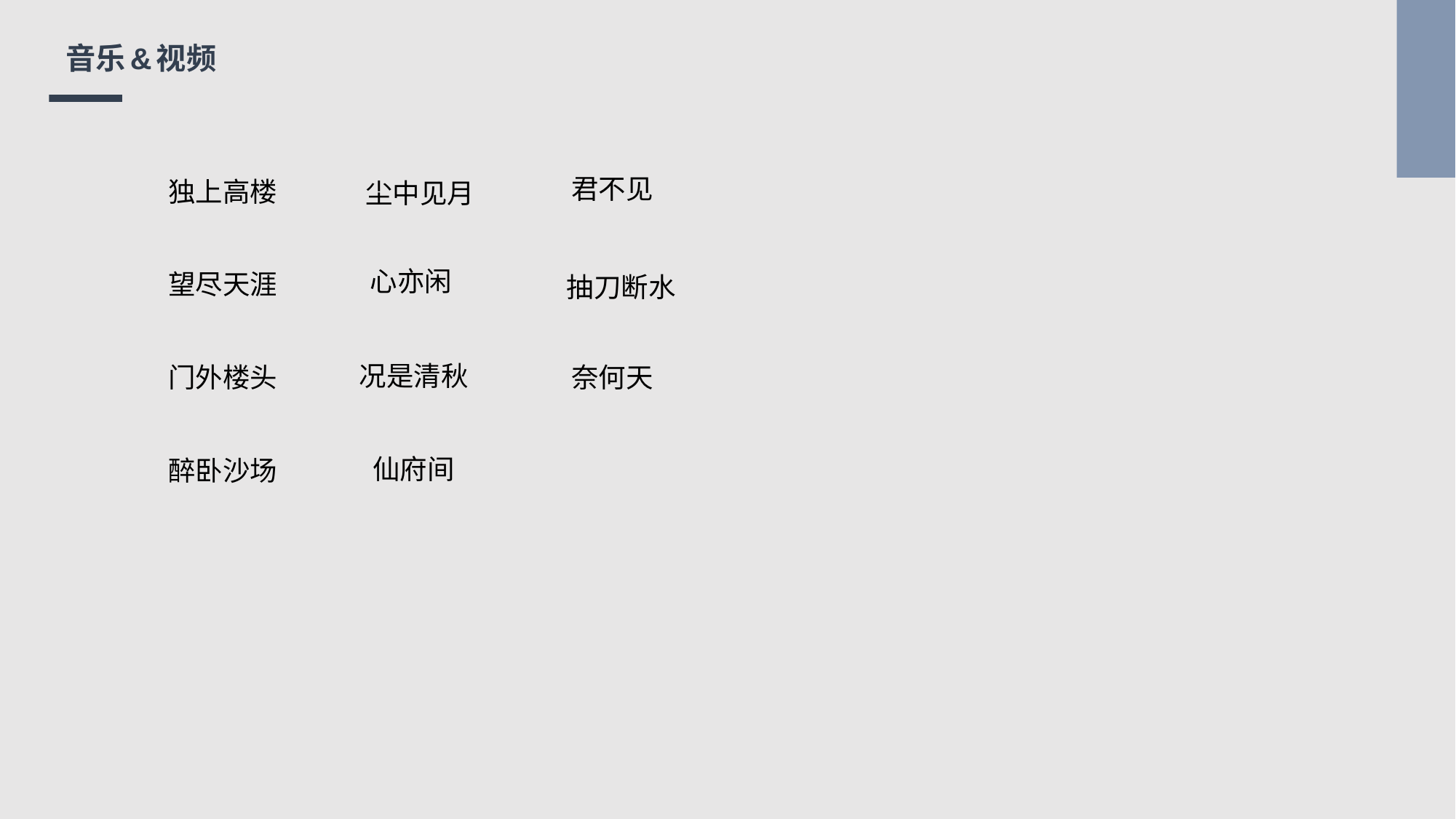

# 音乐&视频
君不见

况是清秋

独上高楼

望尽天涯
门外楼头
醉卧沙场

尘中见月
心亦闲

抽刀断水

奈何天

仙府间